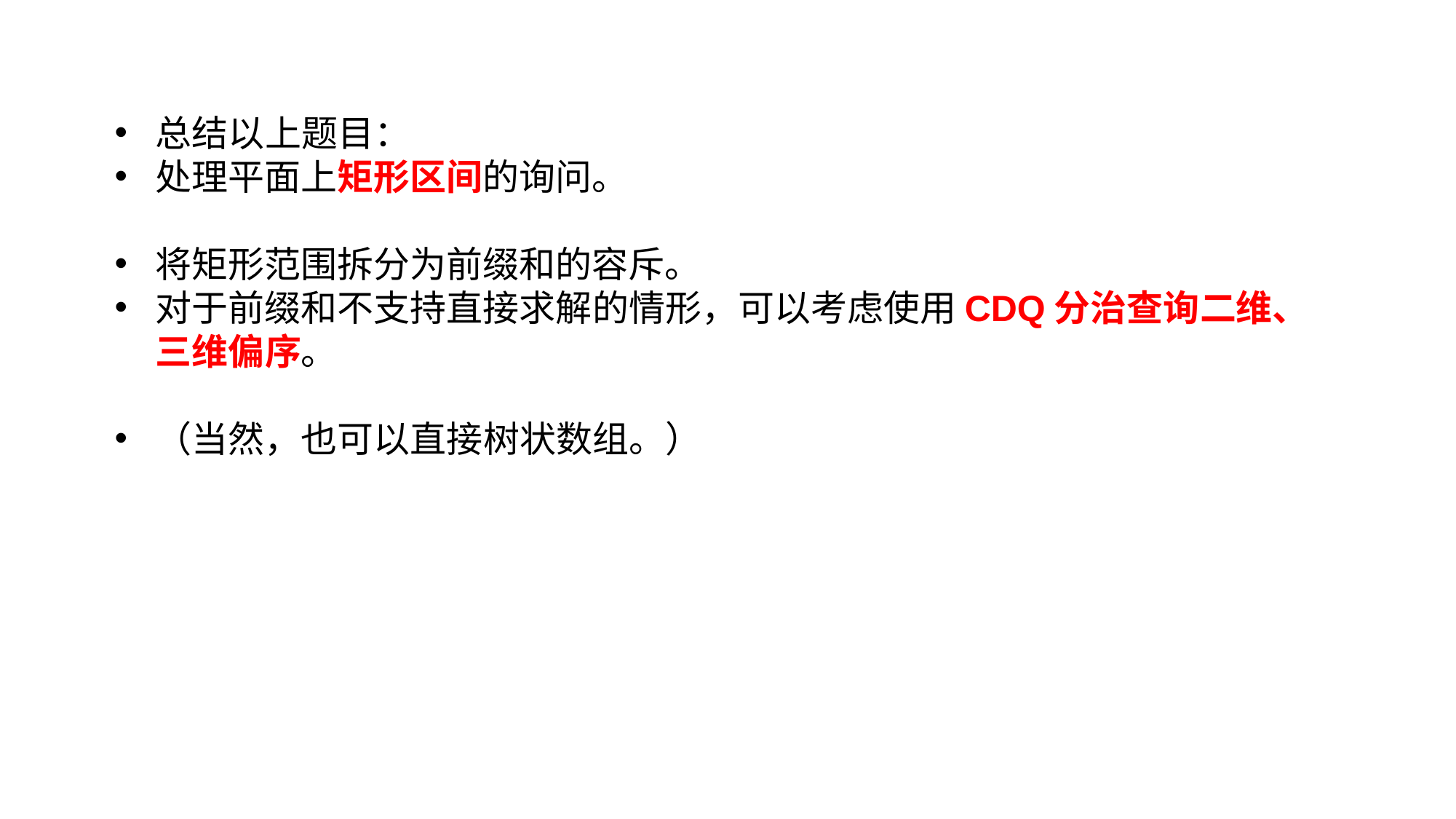

总结以上题目：
处理平面上矩形区间的询问。

将矩形范围拆分为前缀和的容斥。
对于前缀和不支持直接求解的情形，可以考虑使用CDQ分治查询二维、三维偏序。

（当然，也可以直接树状数组。）